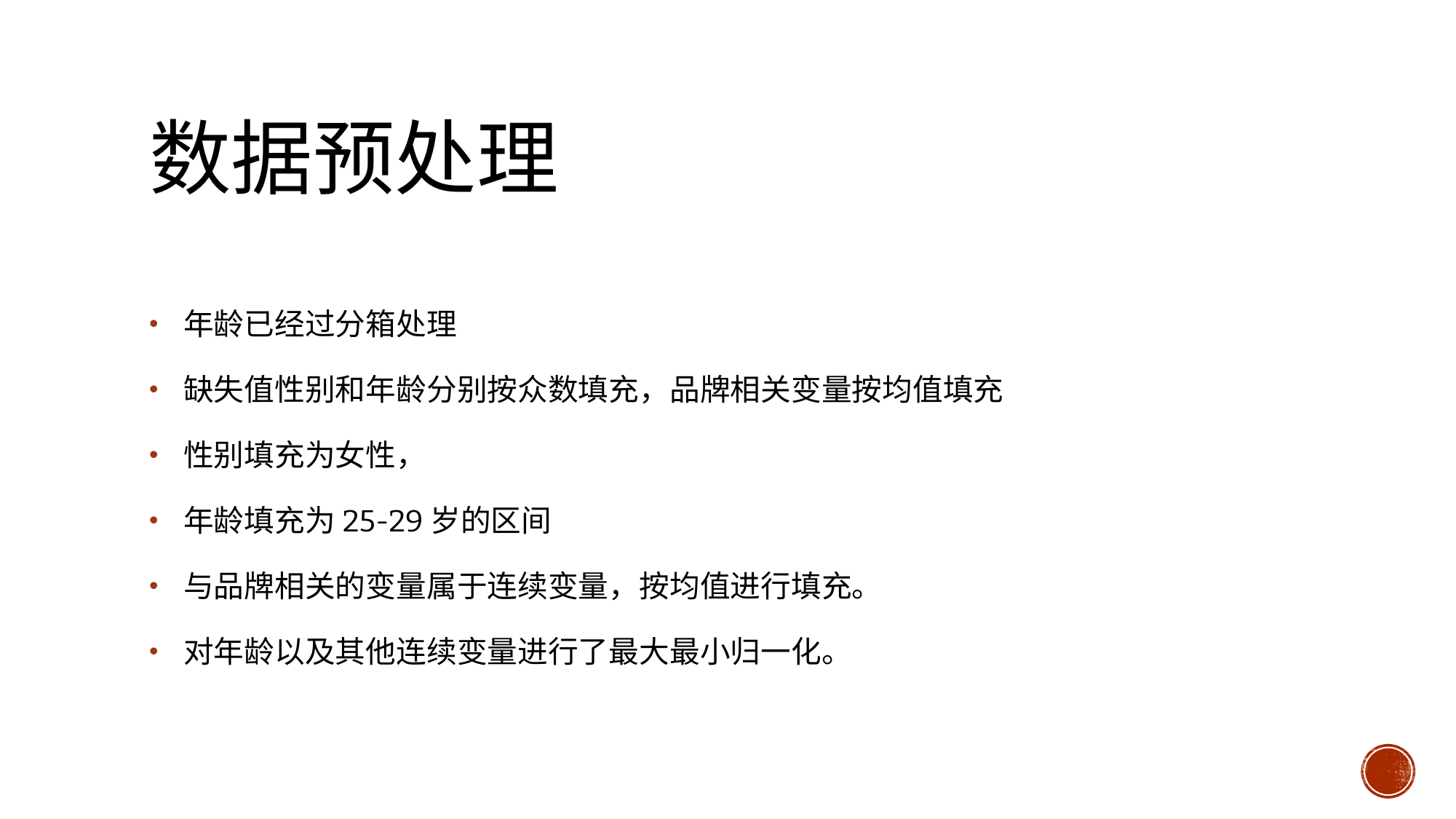

# 数据预处理
年龄已经过分箱处理
缺失值性别和年龄分别按众数填充，品牌相关变量按均值填充
性别填充为女性，
年龄填充为25-29岁的区间
与品牌相关的变量属于连续变量，按均值进行填充。
对年龄以及其他连续变量进行了最大最小归一化。